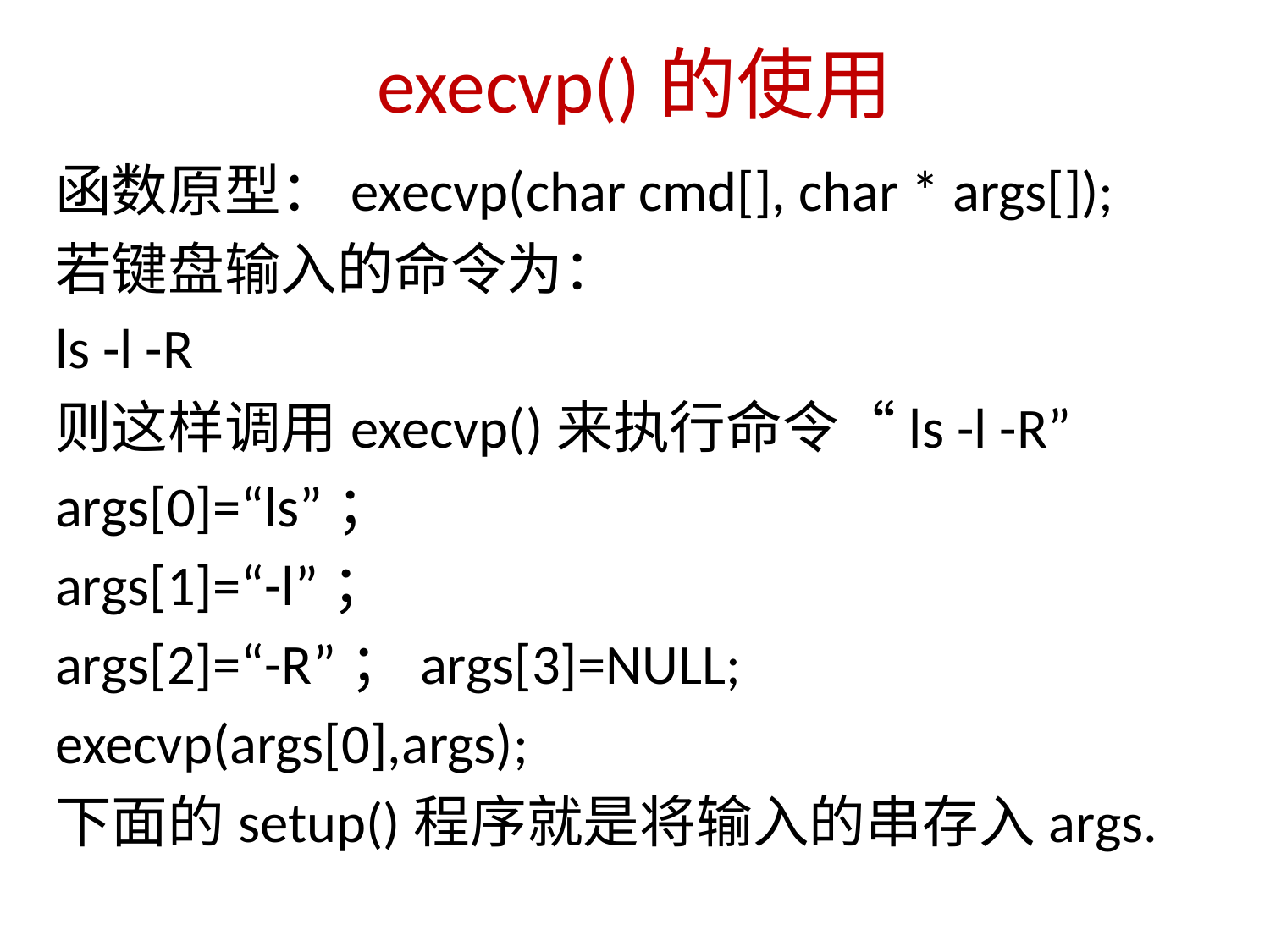

# execvp()的使用
函数原型：execvp(char cmd[], char * args[]);
若键盘输入的命令为：
ls -l -R
则这样调用execvp()来执行命令“ls -l -R”
args[0]=“ls”；
args[1]=“-l”；
args[2]=“-R”；args[3]=NULL;
execvp(args[0],args);
下面的setup()程序就是将输入的串存入args.